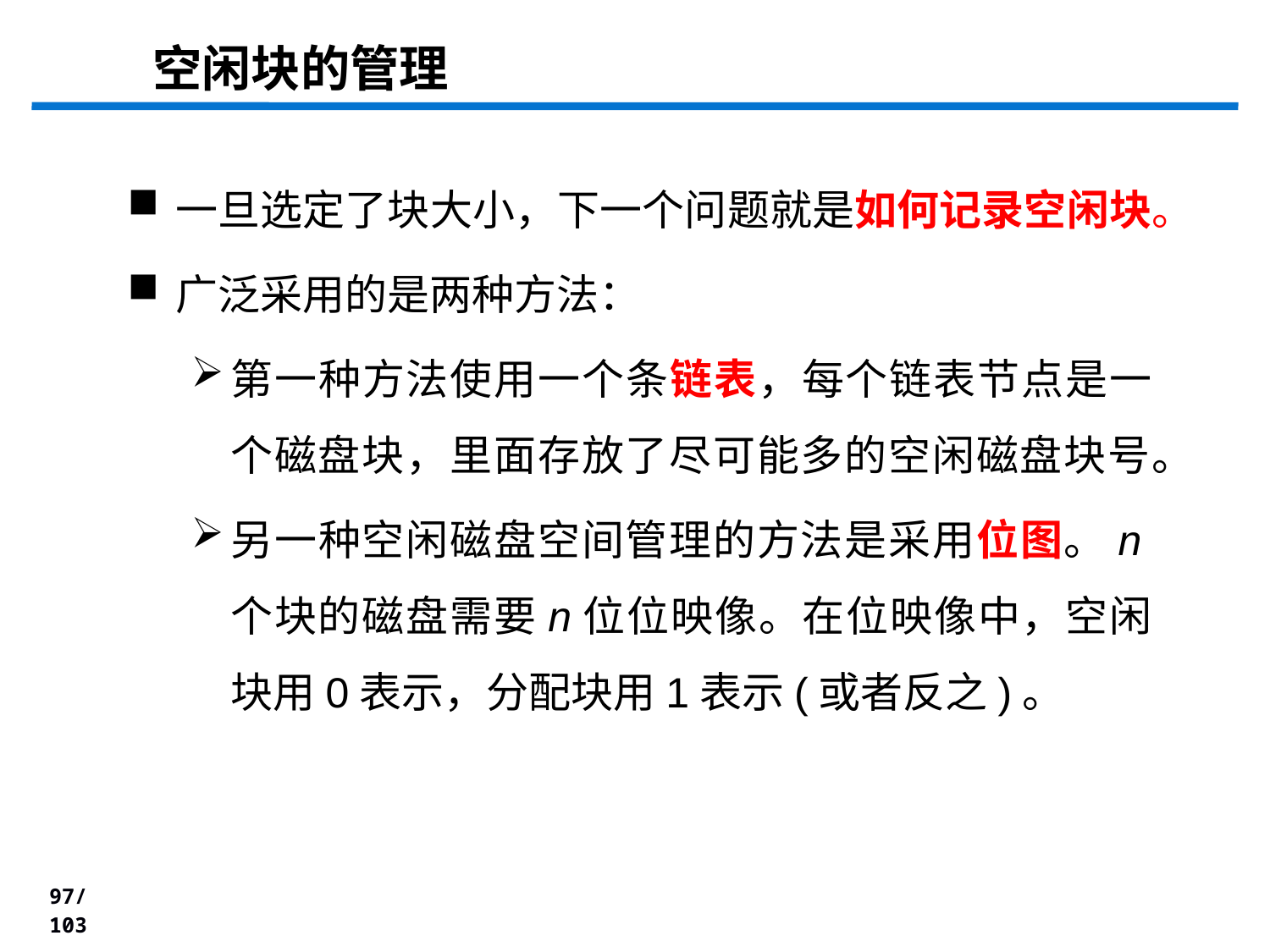

空闲块的管理
一旦选定了块大小，下一个问题就是如何记录空闲块。
广泛采用的是两种方法：
第一种方法使用一个条链表，每个链表节点是一个磁盘块，里面存放了尽可能多的空闲磁盘块号。
另一种空闲磁盘空间管理的方法是采用位图。n个块的磁盘需要n位位映像。在位映像中，空闲块用0表示，分配块用1表示(或者反之)。